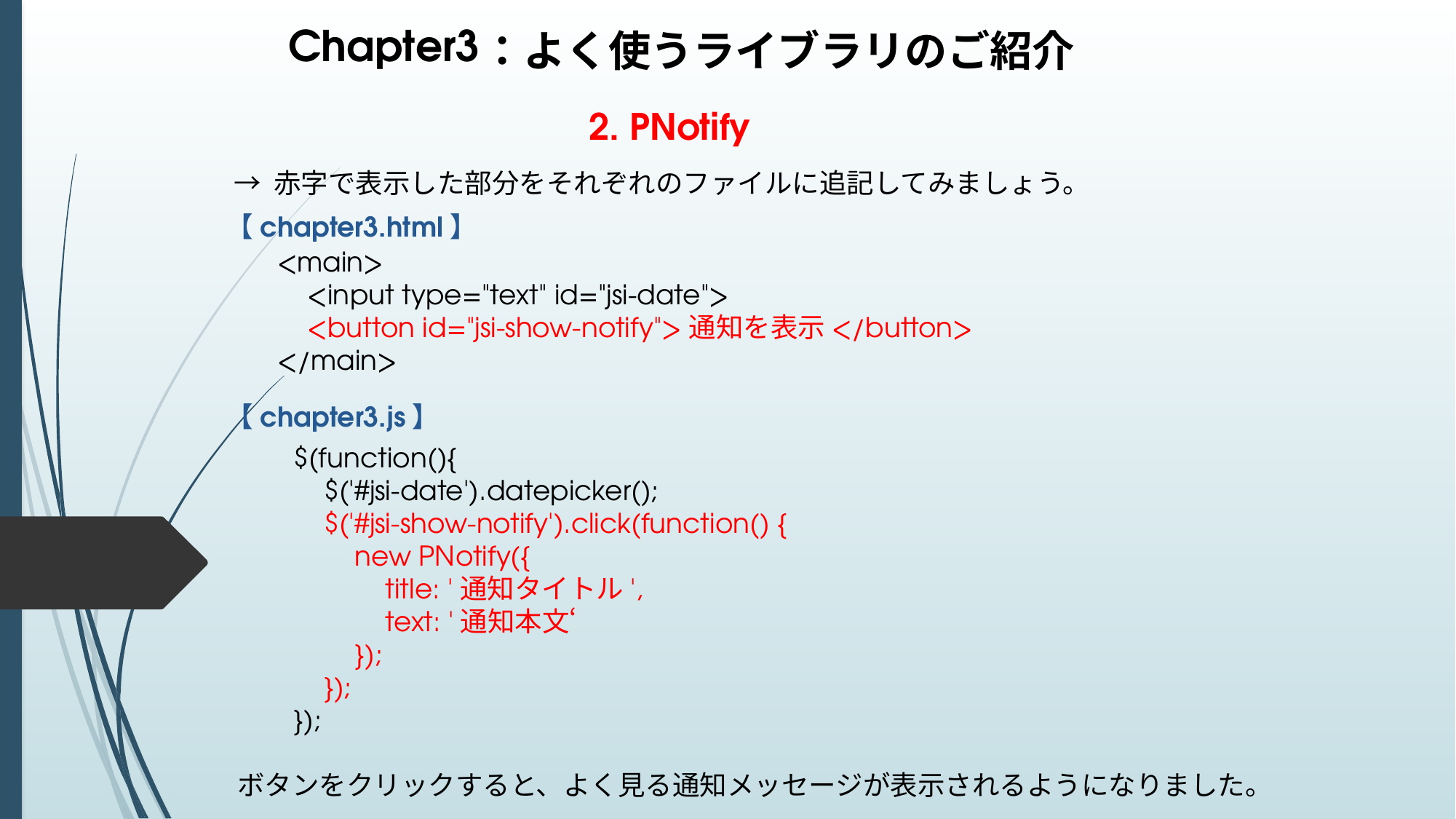

Chapter3
：よく使うライブラリのご紹介
2. PNotify
→ 赤字で表示した部分をそれぞれのファイルに追記してみましょう。
【chapter3.html】
<main>
    <input type="text" id="jsi-date">
    <button id="jsi-show-notify">通知を表示</button>
</main>
【chapter3.js】
$(function(){
    $('#jsi-date').datepicker();
    $('#jsi-show-notify').click(function() {
        new PNotify({
            title: '通知タイトル',
            text: '通知本文‘
        });
    });
});
ボタンをクリックすると、よく見る通知メッセージが表示されるようになりました。